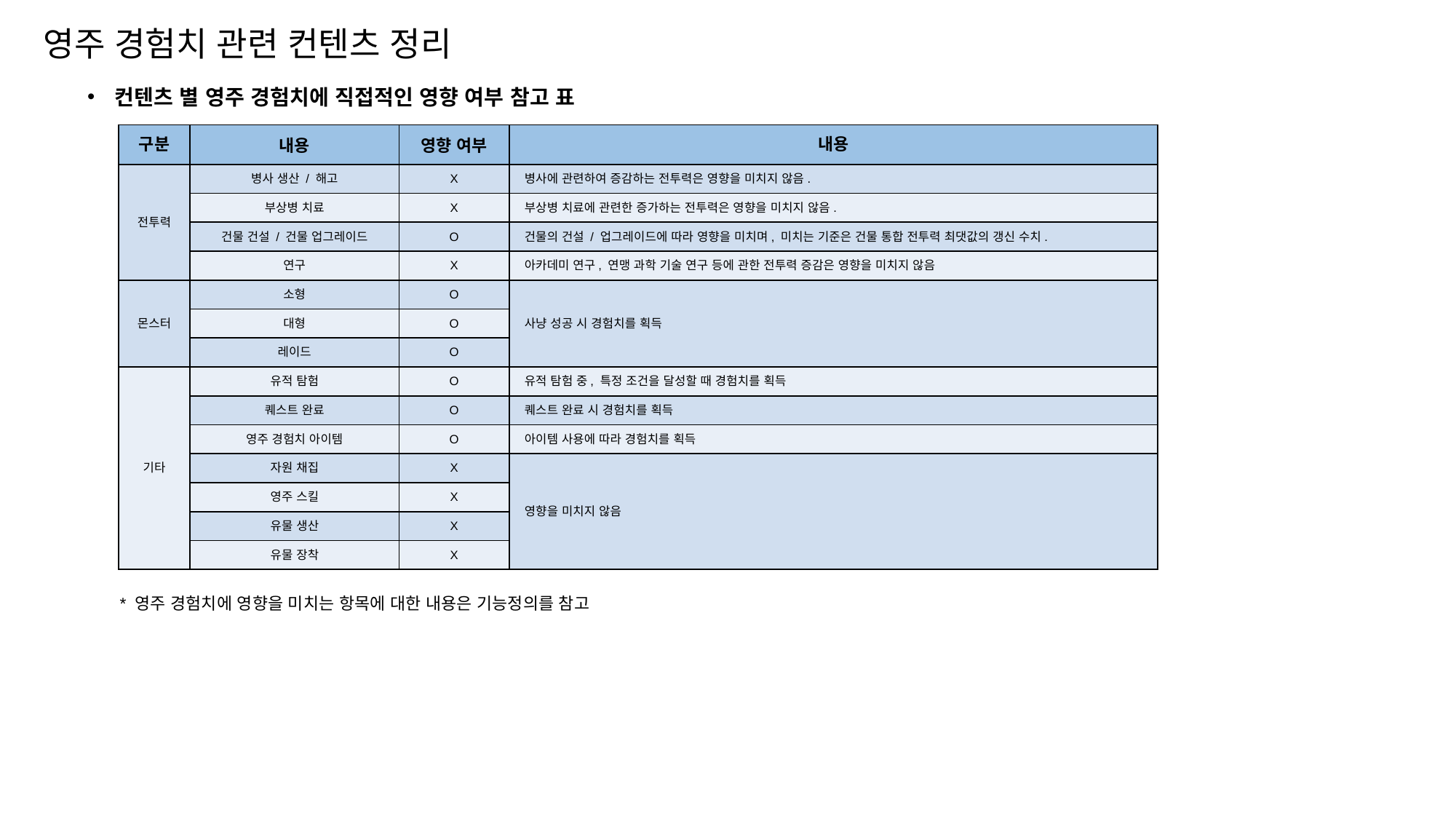

영주 경험치 관련 컨텐츠 정리
컨텐츠 별 영주 경험치에 직접적인 영향 여부 참고 표
| 구분 | 내용 | 영향 여부 | 내용 |
| --- | --- | --- | --- |
| 전투력 | 병사 생산 / 해고 | X | 병사에 관련하여 증감하는 전투력은 영향을 미치지 않음. |
|  | 부상병 치료 | X | 부상병 치료에 관련한 증가하는 전투력은 영향을 미치지 않음. |
|  | 건물 건설 / 건물 업그레이드 | O | 건물의 건설 / 업그레이드에 따라 영향을 미치며, 미치는 기준은 건물 통합 전투력 최댓값의 갱신 수치. |
|  | 연구 | X | 아카데미 연구, 연맹 과학 기술 연구 등에 관한 전투력 증감은 영향을 미치지 않음 |
| 몬스터 | 소형 | O | 사냥 성공 시 경험치를 획득 |
|  | 대형 | O |  |
|  | 레이드 | O |  |
| 기타 | 유적 탐험 | O | 유적 탐험 중, 특정 조건을 달성할 때 경험치를 획득 |
|  | 퀘스트 완료 | O | 퀘스트 완료 시 경험치를 획득 |
|  | 영주 경험치 아이템 | O | 아이템 사용에 따라 경험치를 획득 |
|  | 자원 채집 | X | 영향을 미치지 않음 |
|  | 영주 스킬 | X |  |
|  | 유물 생산 | X |  |
|  | 유물 장착 | X |  |
* 영주 경험치에 영향을 미치는 항목에 대한 내용은 기능정의를 참고